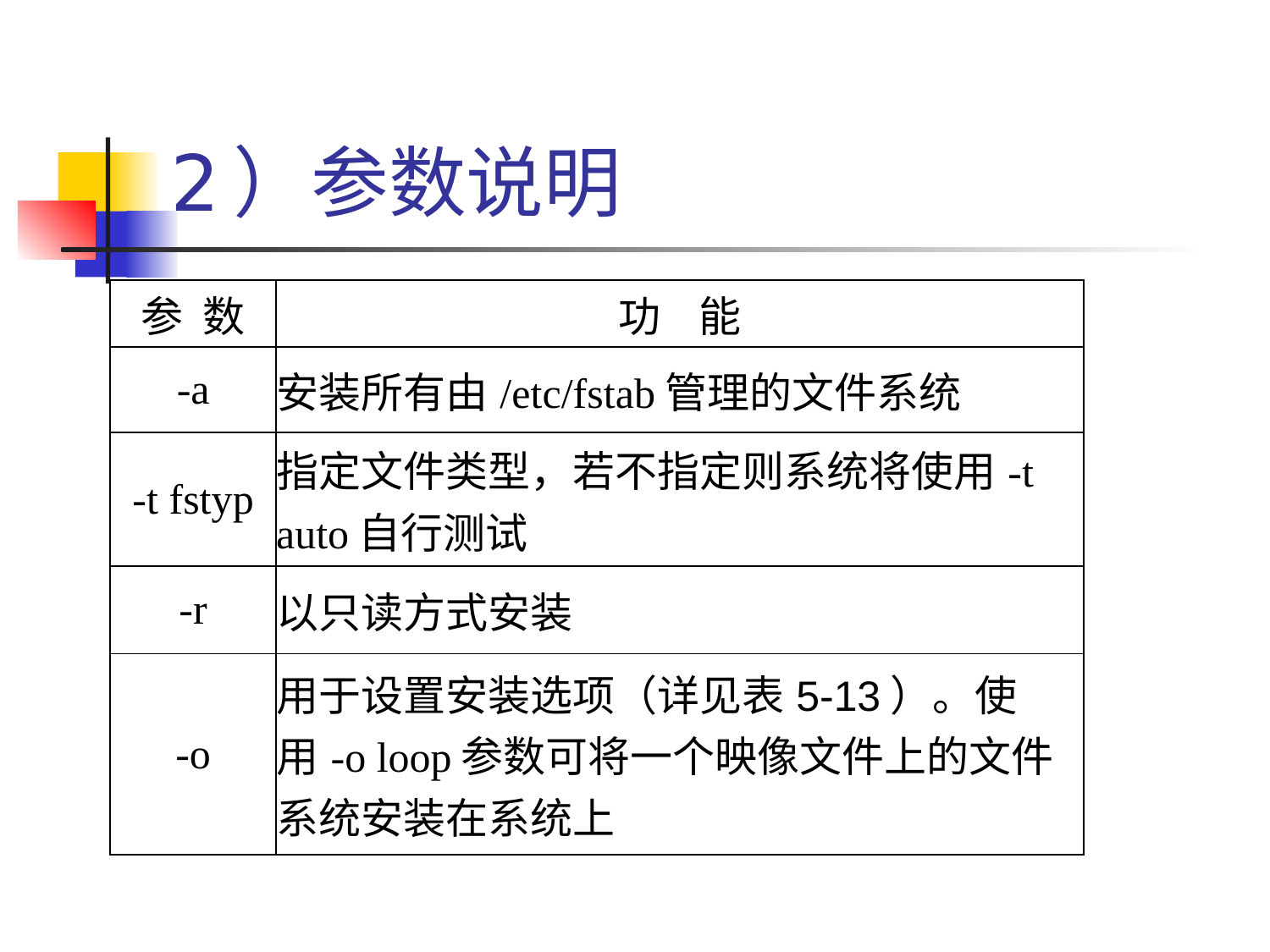

# 2）参数说明
| 参 数 | 功 能 |
| --- | --- |
| -a | 安装所有由/etc/fstab管理的文件系统 |
| -t fstyp | 指定文件类型，若不指定则系统将使用-t auto自行测试 |
| -r | 以只读方式安装 |
| -o | 用于设置安装选项（详见表5-13）。使用-o loop参数可将一个映像文件上的文件系统安装在系统上 |